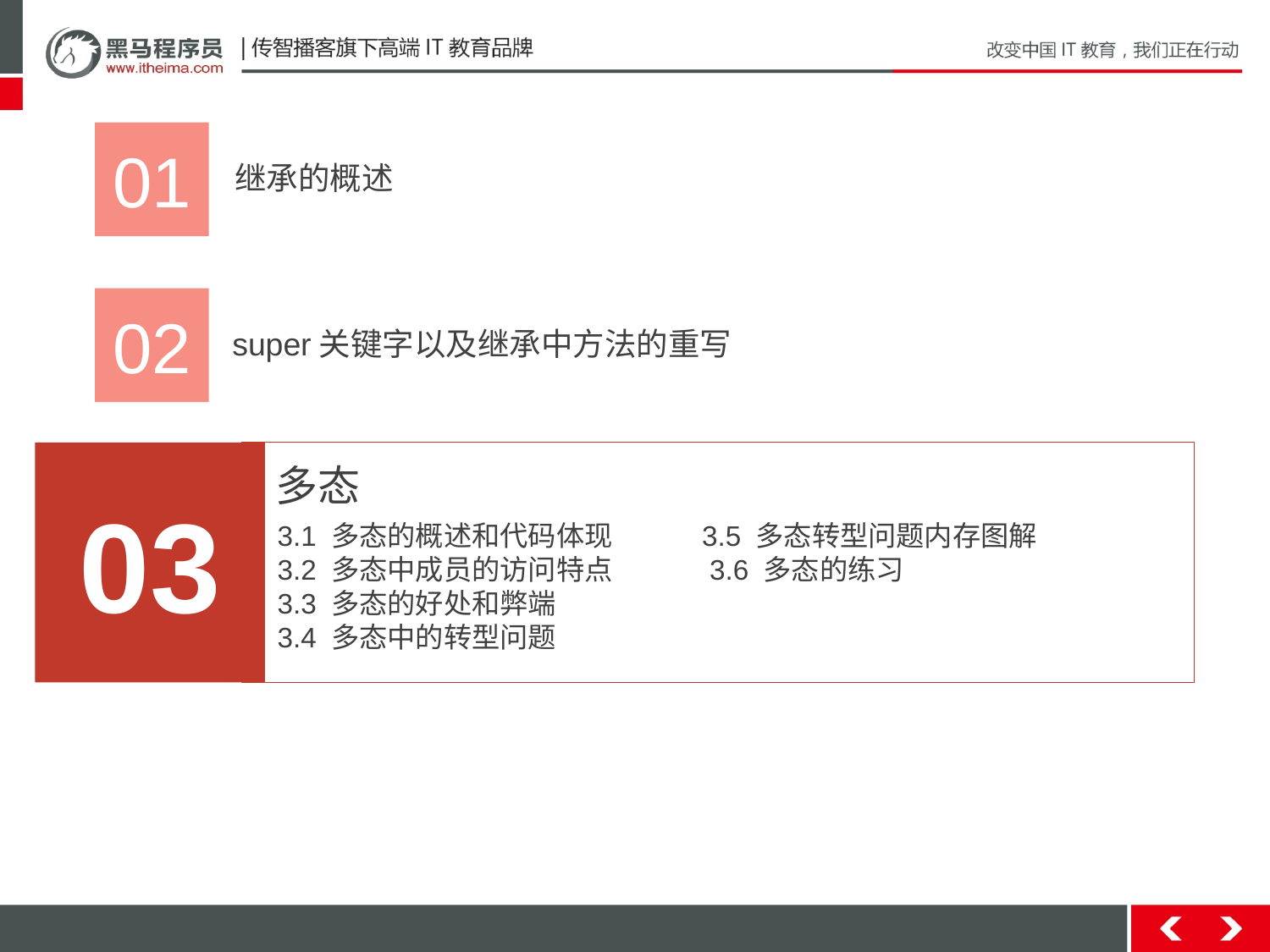

01
 继承的概述
02
 super关键字以及继承中方法的重写

03

多态
3.1 多态的概述和代码体现             3.5 多态转型问题内存图解
3.2 多态中成员的访问特点    	       3.6 多态的练习
3.3 多态的好处和弊端
3.4 多态中的转型问题